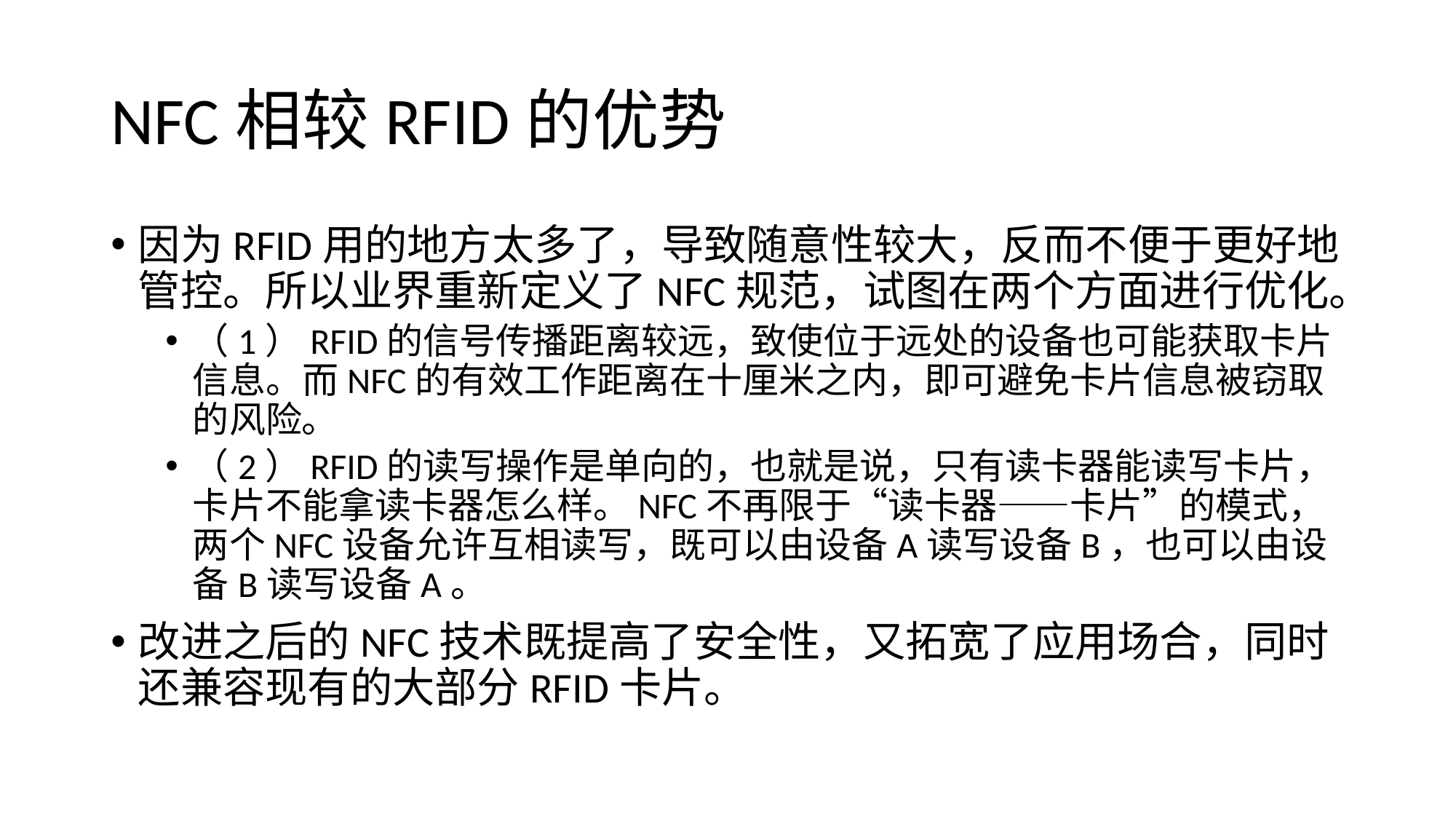

# NFC相较RFID的优势
因为RFID用的地方太多了，导致随意性较大，反而不便于更好地管控。所以业界重新定义了NFC规范，试图在两个方面进行优化。
（1）RFID的信号传播距离较远，致使位于远处的设备也可能获取卡片信息。而NFC的有效工作距离在十厘米之内，即可避免卡片信息被窃取的风险。
（2）RFID的读写操作是单向的，也就是说，只有读卡器能读写卡片，卡片不能拿读卡器怎么样。NFC不再限于“读卡器——卡片”的模式，两个NFC设备允许互相读写，既可以由设备A读写设备B，也可以由设备B读写设备A。
改进之后的NFC技术既提高了安全性，又拓宽了应用场合，同时还兼容现有的大部分RFID卡片。